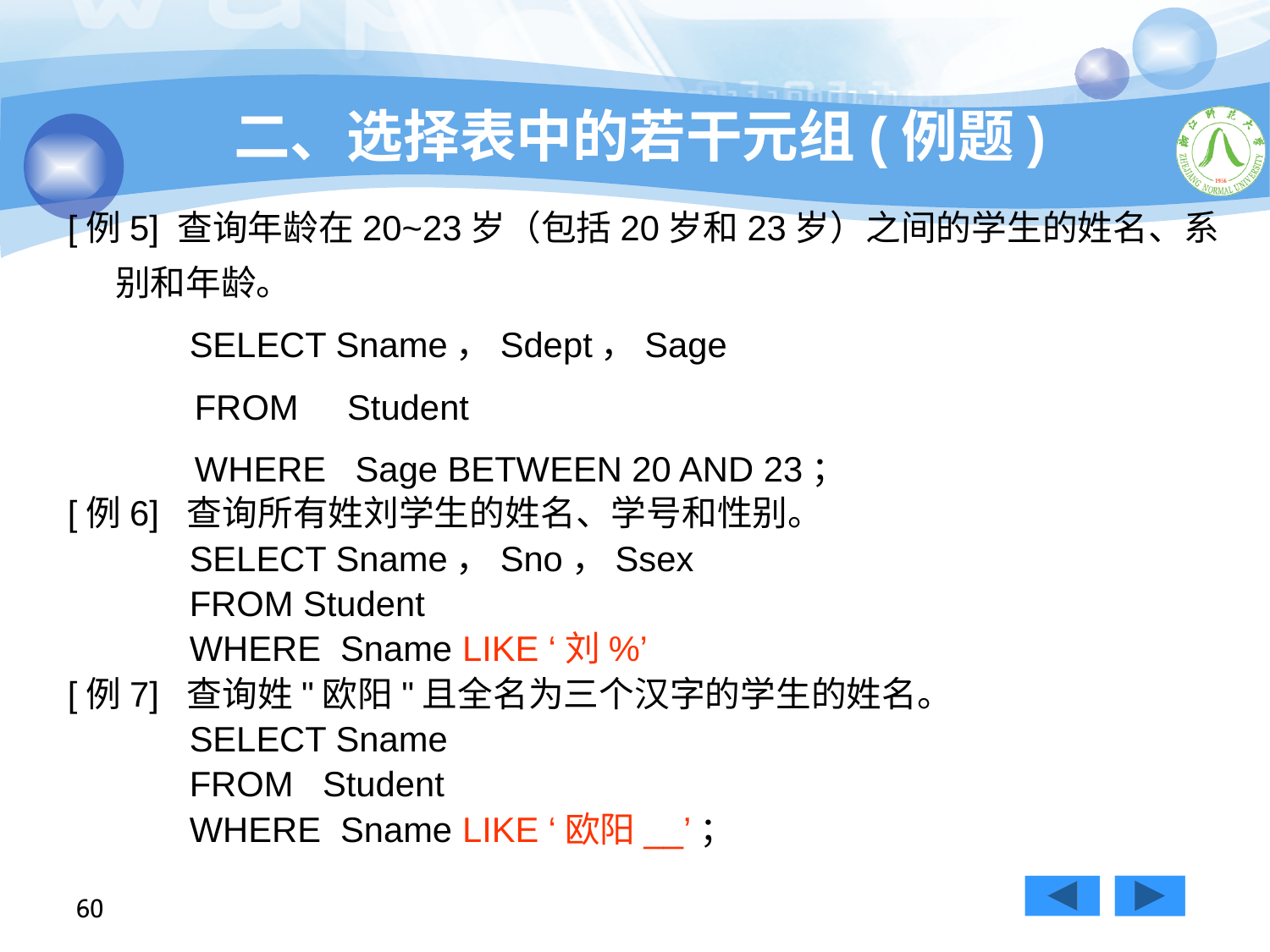

# 二、选择表中的若干元组(例题)
[例5] 查询年龄在20~23岁（包括20岁和23岁）之间的学生的姓名、系别和年龄。
      SELECT Sname，Sdept，Sage
FROM     Student
WHERE   Sage BETWEEN 20 AND 23；
[例6]  查询所有姓刘学生的姓名、学号和性别。
      SELECT Sname，Sno，Ssex
      FROM Student
      WHERE  Sname LIKE ‘刘%’
[例7]  查询姓"欧阳"且全名为三个汉字的学生的姓名。
      SELECT Sname
      FROM   Student
      WHERE  Sname LIKE ‘欧阳__’；
60